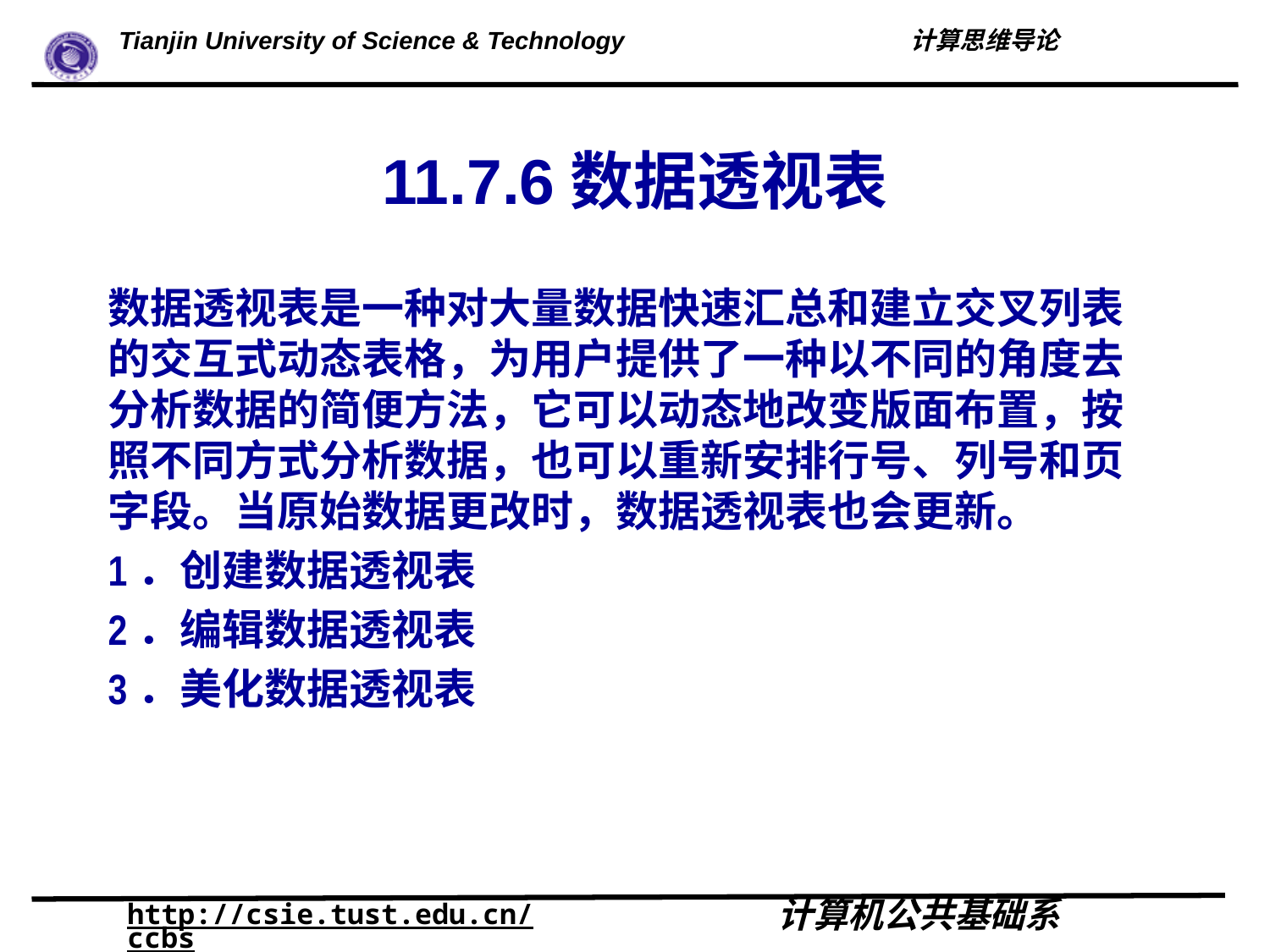

# 11.7.6数据透视表
数据透视表是一种对大量数据快速汇总和建立交叉列表的交互式动态表格，为用户提供了一种以不同的角度去分析数据的简便方法，它可以动态地改变版面布置，按照不同方式分析数据，也可以重新安排行号、列号和页字段。当原始数据更改时，数据透视表也会更新。
1．创建数据透视表
2．编辑数据透视表
3．美化数据透视表